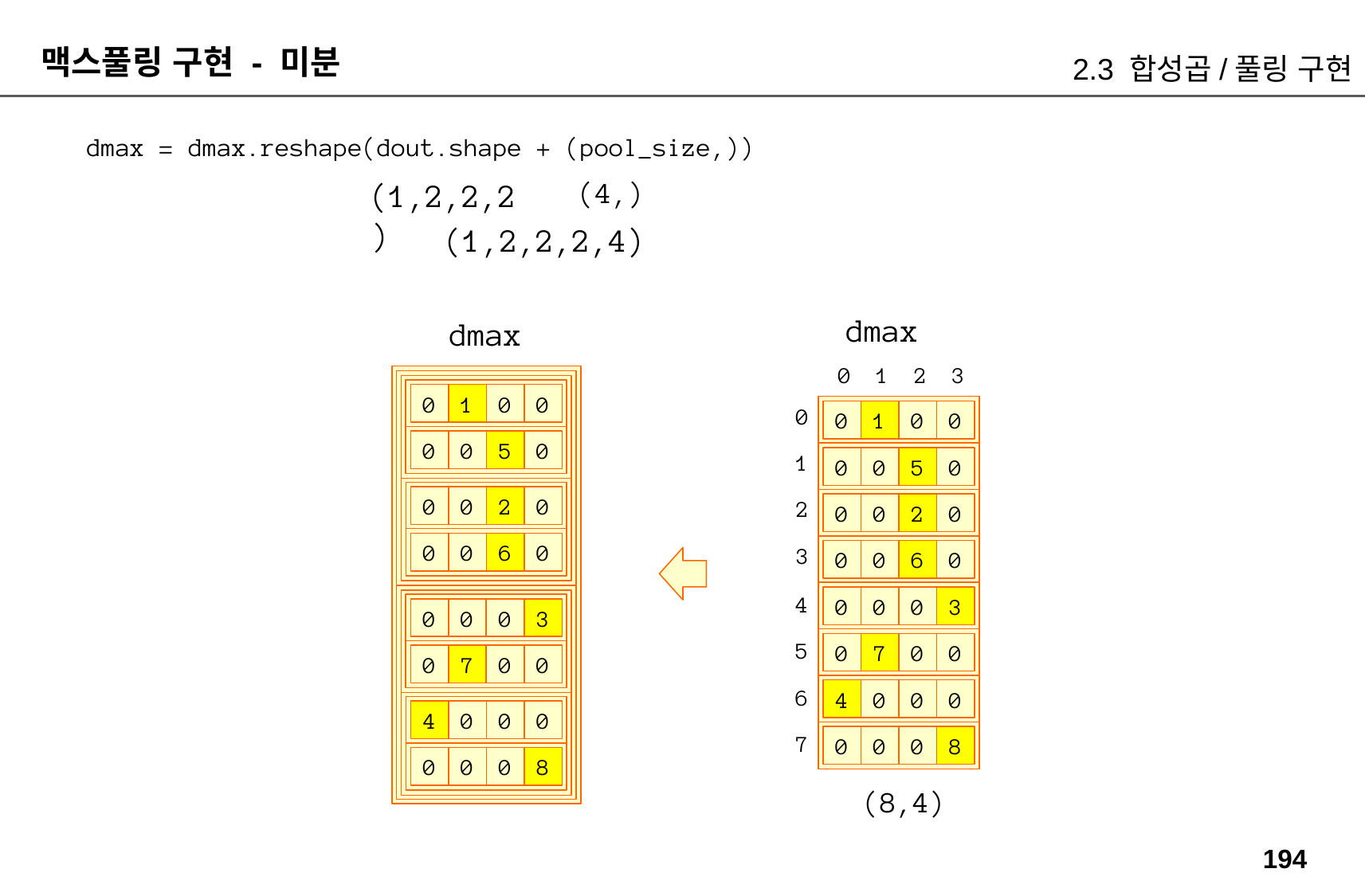

맥스풀링 구현 - 미분
2.3 합성곱/풀링 구현
dmax = dmax.reshape(dout.shape + (pool_size,))
(4,)
(1,2,2,2)
(1,2,2,2,4)
dmax
dmax
0
1
2
3

0
1
0
0

0
0
1
0
0

0
0
5
0

1
0
0
5
0

0
0
2
0

0
0
6
0

2
0
0
2
0

3
0
0
6
0

4

0
0
0
3

0
0
0
3

5
0
7
0
0

0
7
0
0

6
4
0
0
0

4
0
0
0

7
0
0
0
8

0
0
0
8
(8,4)